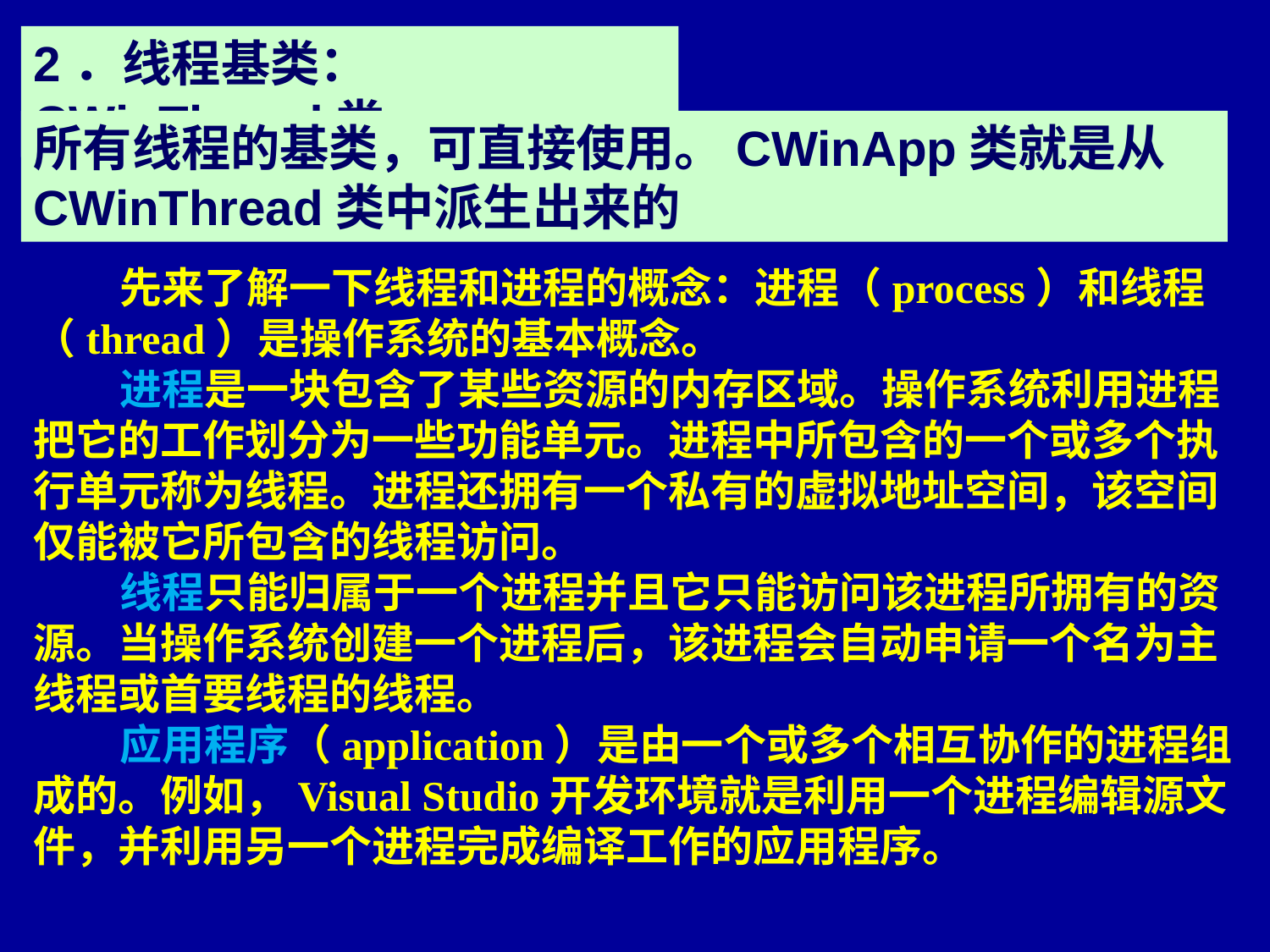

2．线程基类：CWinThread类
所有线程的基类，可直接使用。CWinApp类就是从CWinThread类中派生出来的
        先来了解一下线程和进程的概念：进程（process）和线程（thread）是操作系统的基本概念。
        进程是一块包含了某些资源的内存区域。操作系统利用进程把它的工作划分为一些功能单元。进程中所包含的一个或多个执行单元称为线程。进程还拥有一个私有的虚拟地址空间，该空间仅能被它所包含的线程访问。
        线程只能归属于一个进程并且它只能访问该进程所拥有的资源。当操作系统创建一个进程后，该进程会自动申请一个名为主线程或首要线程的线程。
        应用程序（application）是由一个或多个相互协作的进程组成的。例如，Visual Studio开发环境就是利用一个进程编辑源文件，并利用另一个进程完成编译工作的应用程序。